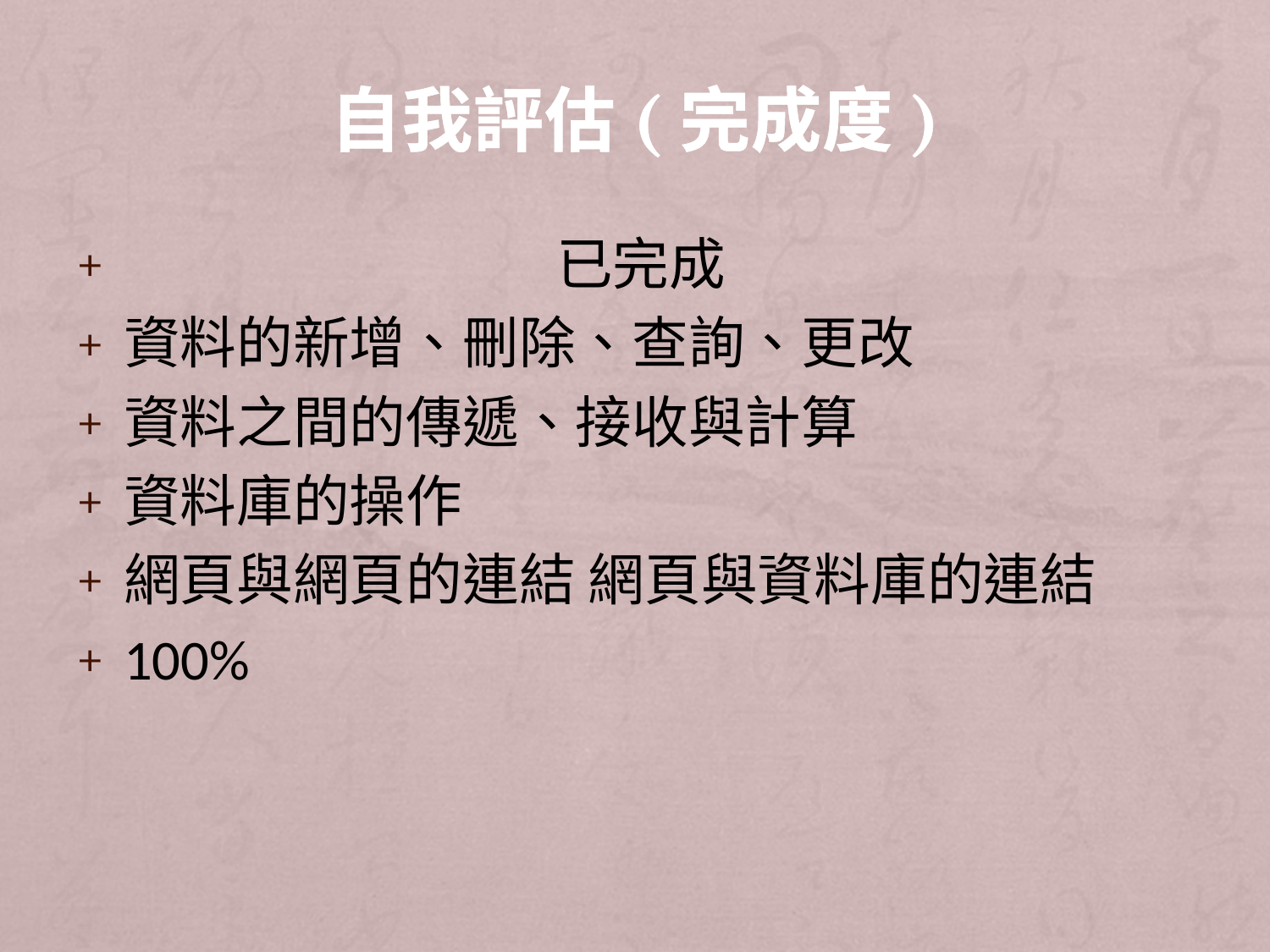

# 自我評估(完成度)
                                 已完成
資料的新增、刪除、查詢、更改
資料之間的傳遞、接收與計算
資料庫的操作
網頁與網頁的連結 網頁與資料庫的連結
100%